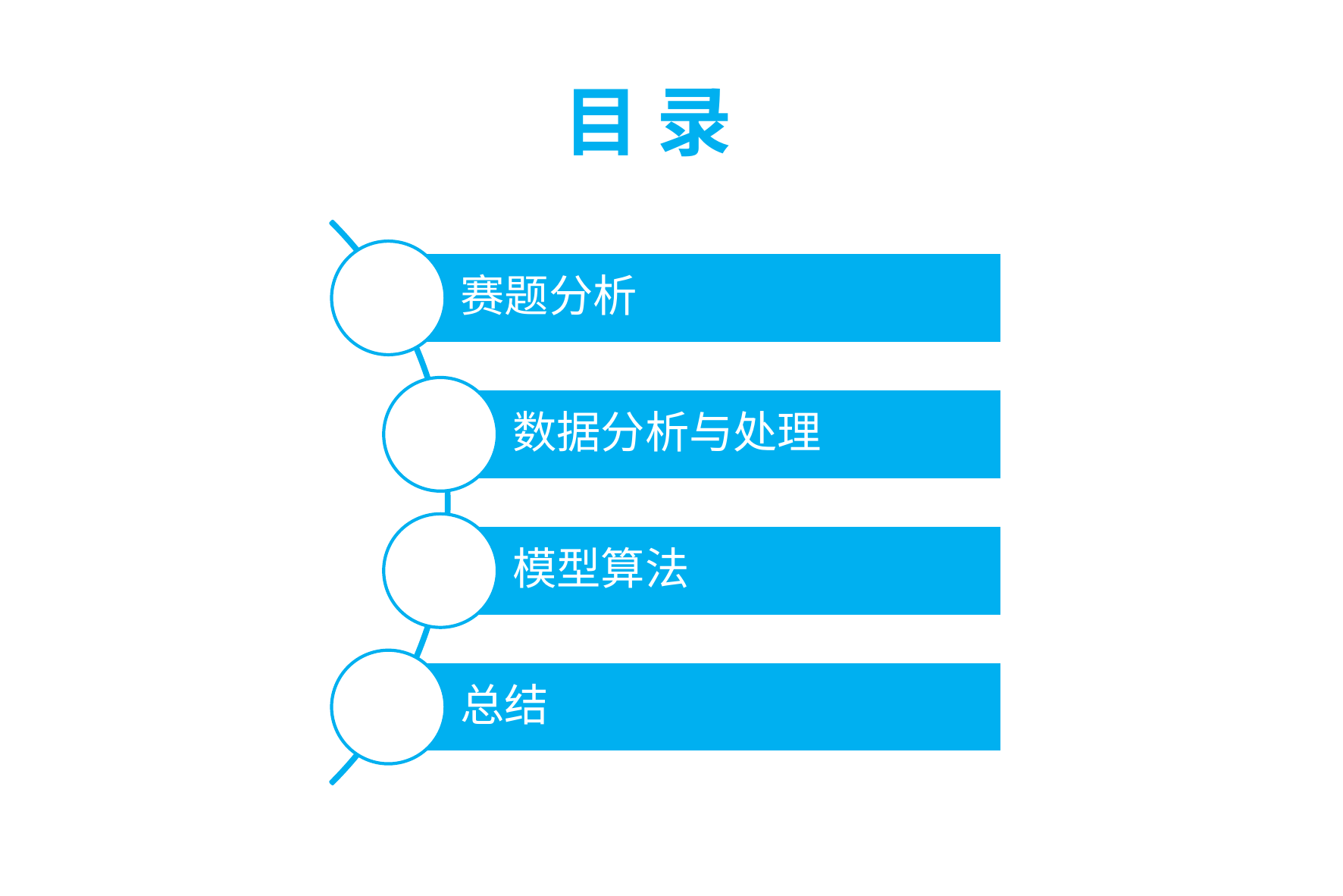

# 目 录
赛题分析
数据分析与处理
模型算法
总结